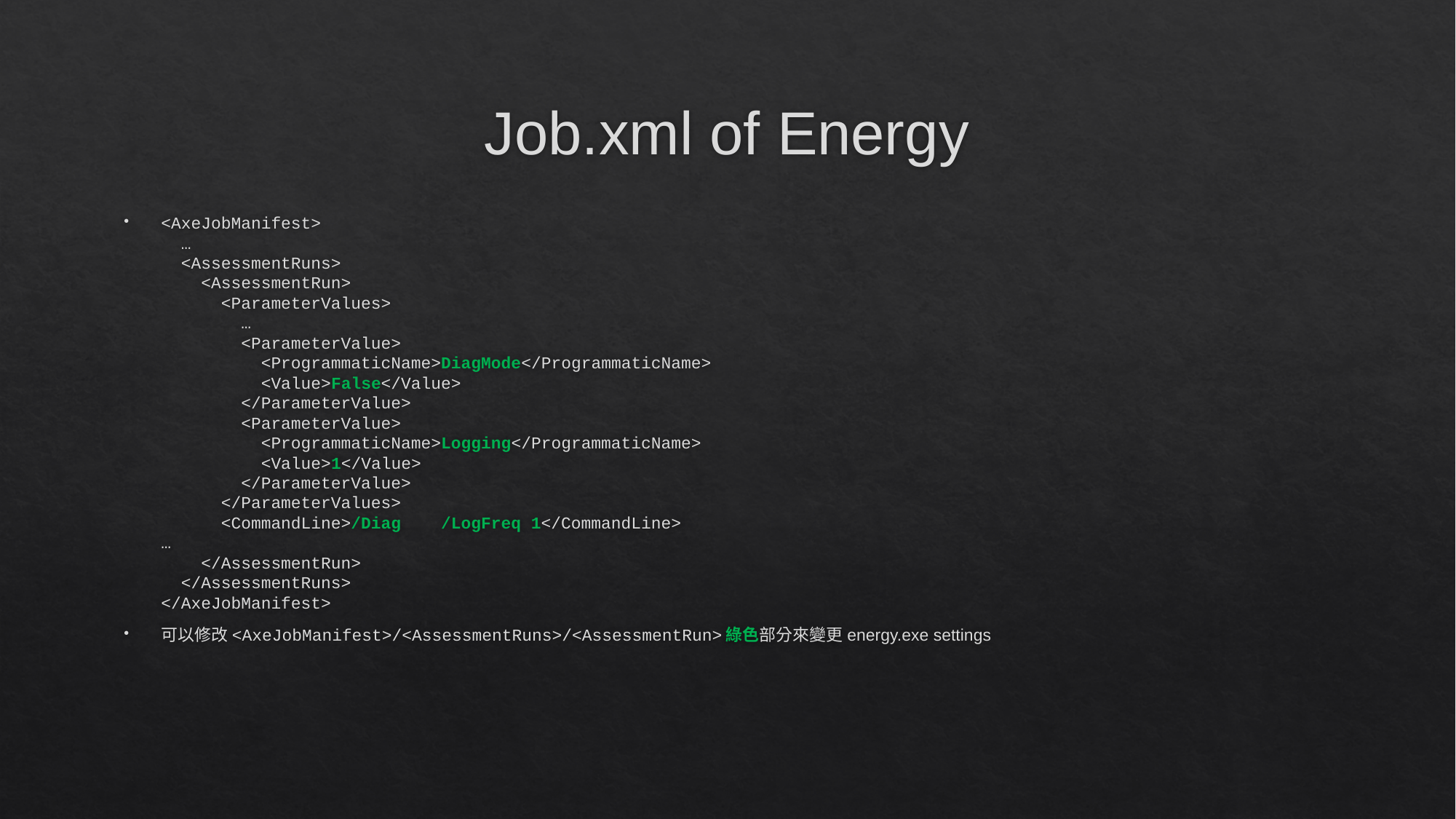

# Job.xml of Energy
<AxeJobManifest>
  …
  <AssessmentRuns>
    <AssessmentRun>
      <ParameterValues>
        …
        <ParameterValue>
          <ProgrammaticName>DiagMode</ProgrammaticName>
          <Value>False</Value>
        </ParameterValue>
        <ParameterValue>
          <ProgrammaticName>Logging</ProgrammaticName>
          <Value>1</Value>
        </ParameterValue>
      </ParameterValues>
      <CommandLine>/Diag    /LogFreq 1</CommandLine>
…
    </AssessmentRun>
  </AssessmentRuns>
</AxeJobManifest>
可以修改<AxeJobManifest>/<AssessmentRuns>/<AssessmentRun>綠色部分來變更energy.exe settings